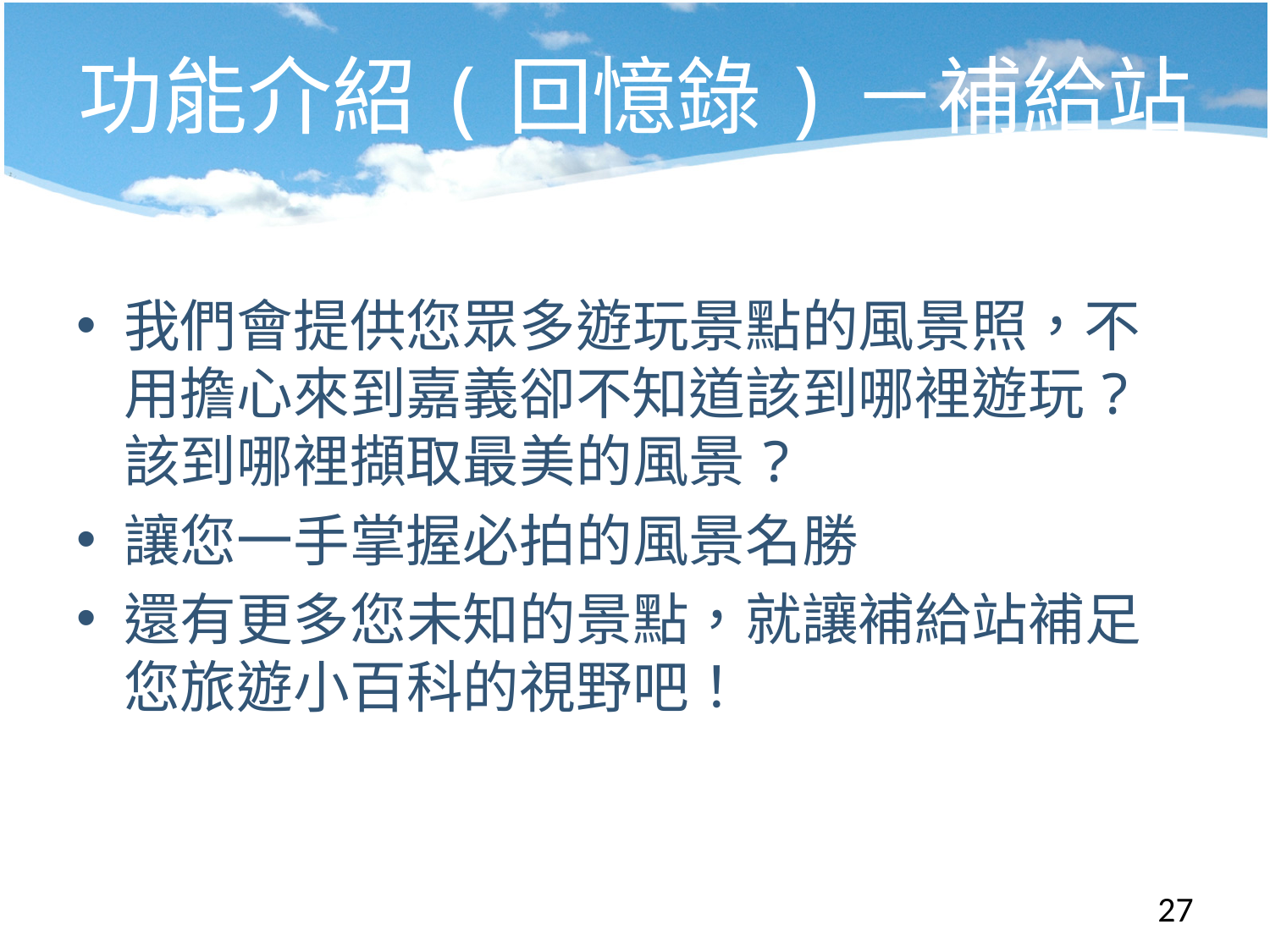

# 功能介紹(回憶錄)－補給站
我們會提供您眾多遊玩景點的風景照，不用擔心來到嘉義卻不知道該到哪裡遊玩? 該到哪裡擷取最美的風景?
讓您一手掌握必拍的風景名勝
還有更多您未知的景點，就讓補給站補足您旅遊小百科的視野吧！
27